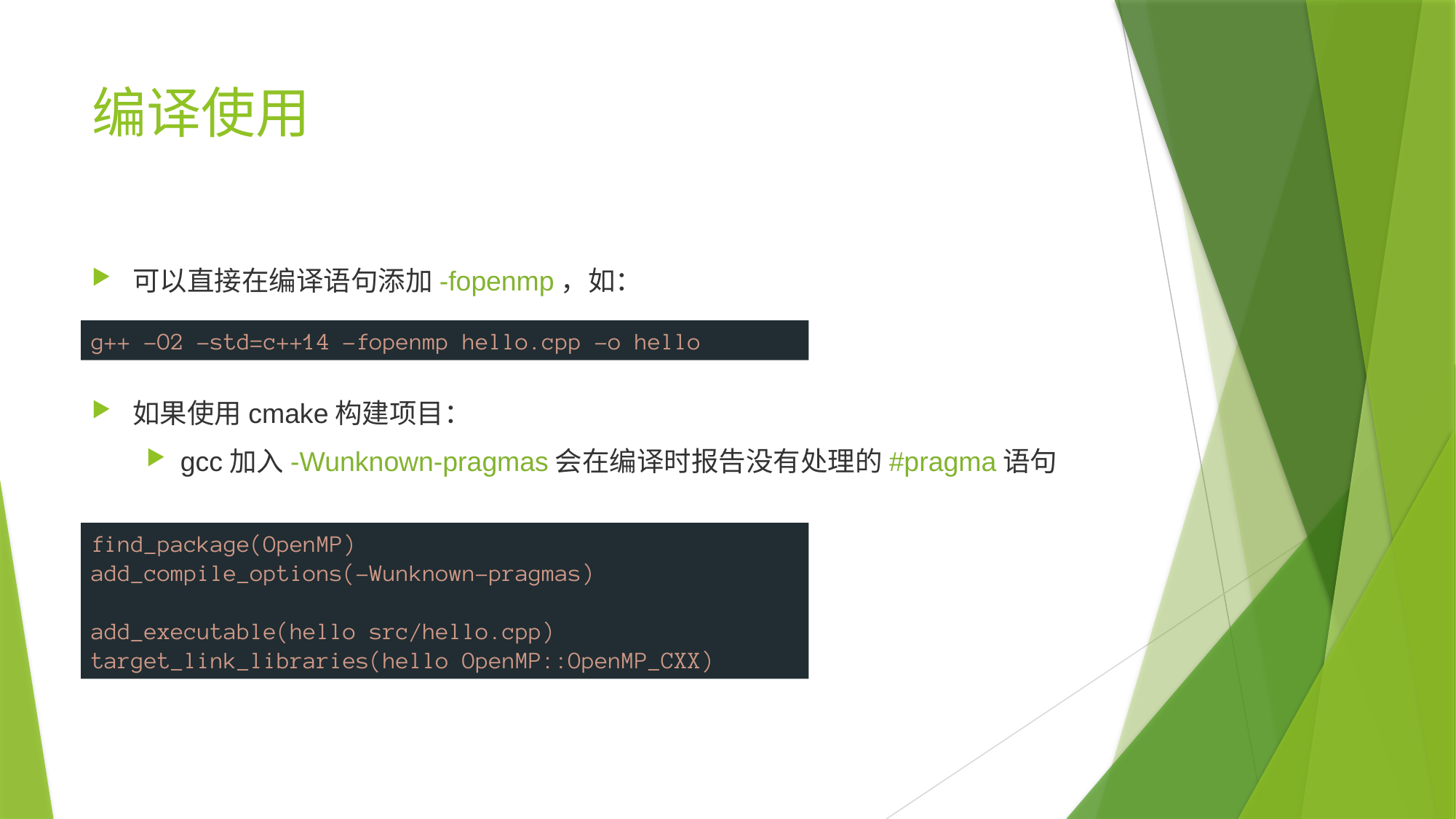

# 编译使用
可以直接在编译语句添加-fopenmp，如：
g++ -O2 -std=c++14 -fopenmp hello.cpp -o hello
如果使用cmake构建项目：
gcc加入-Wunknown-pragmas会在编译时报告没有处理的#pragma语句
find_package(OpenMP)
add_compile_options(-Wunknown-pragmas)
add_executable(hello src/hello.cpp)
target_link_libraries(hello OpenMP::OpenMP_CXX)